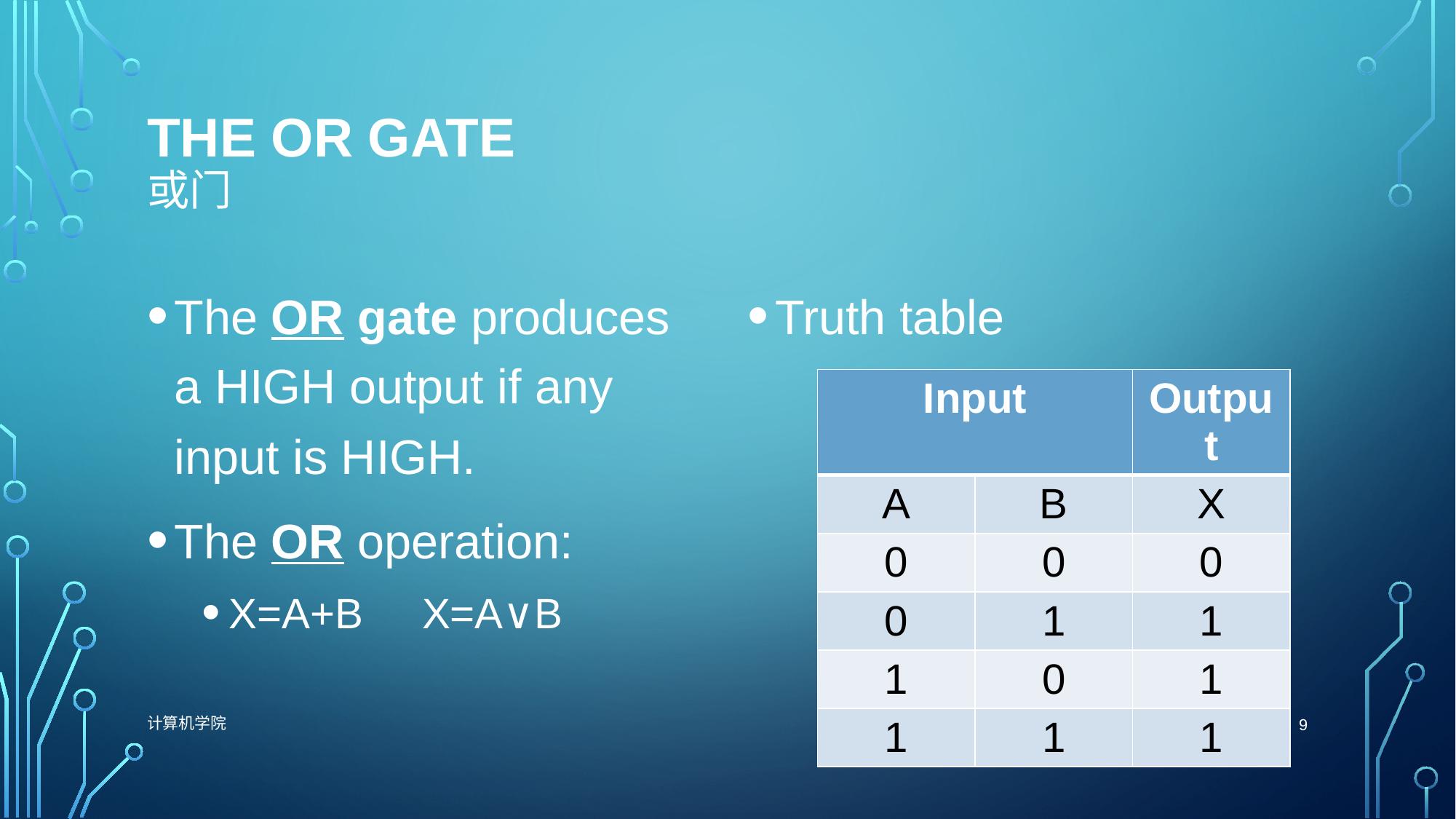

# The OR Gate 或门
The OR gate produces a HIGH output if any input is HIGH.
The OR operation:
X=A+B     X=A∨B

Truth table

| Input |  | Output |
| --- | --- | --- |
| A | B | X |
| 0 | 0 | 0 |
| 0 | 1 | 1 |
| 1 | 0 | 1 |
| 1 | 1 | 1 |
9
计算机学院
9/29/2021